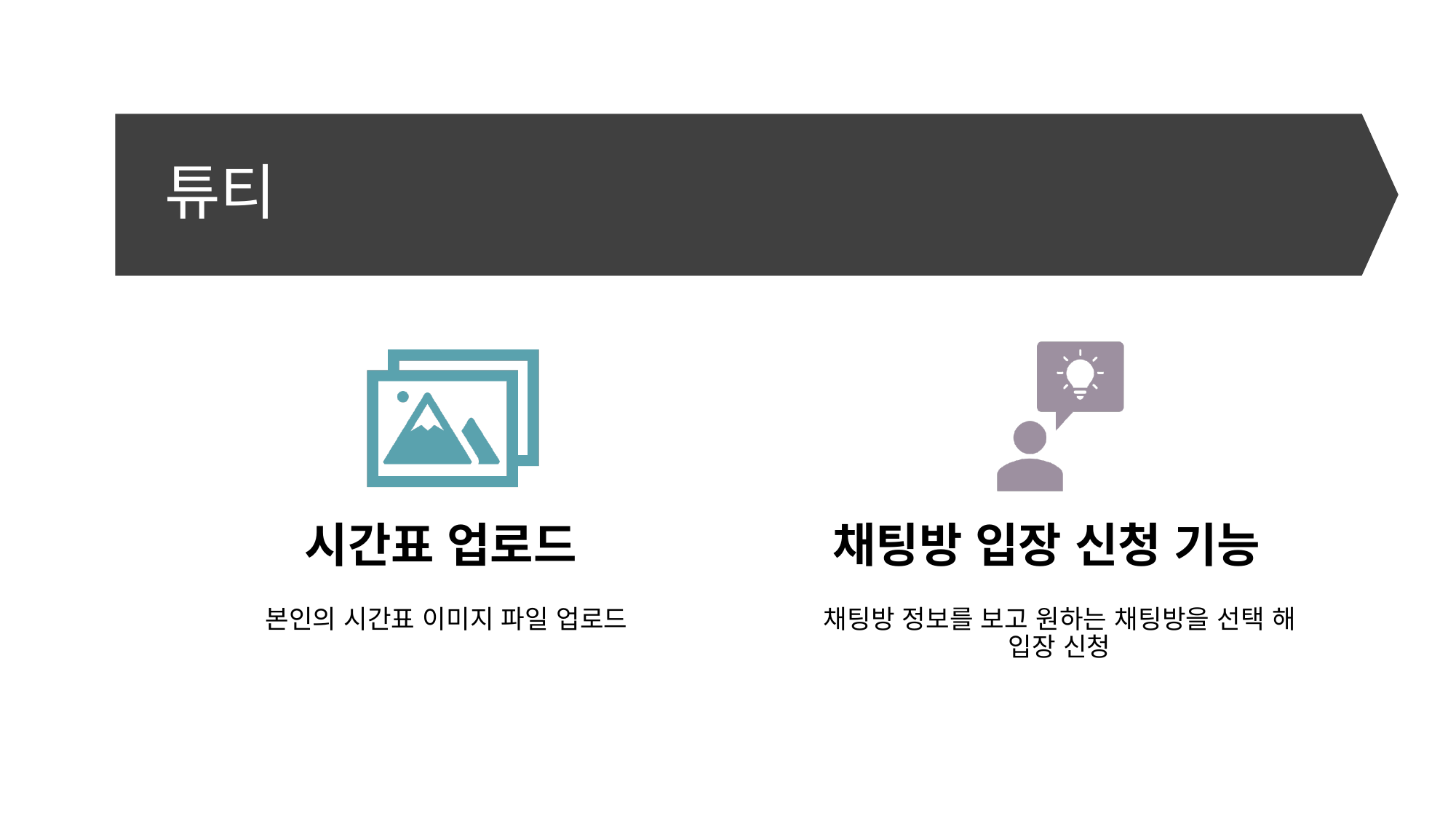

# 튜티
시간표 업로드
본인의 시간표 이미지 파일 업로드
채팅방 입장 신청 기능
채팅방 정보를 보고 원하는 채팅방을 선택 해 입장 신청